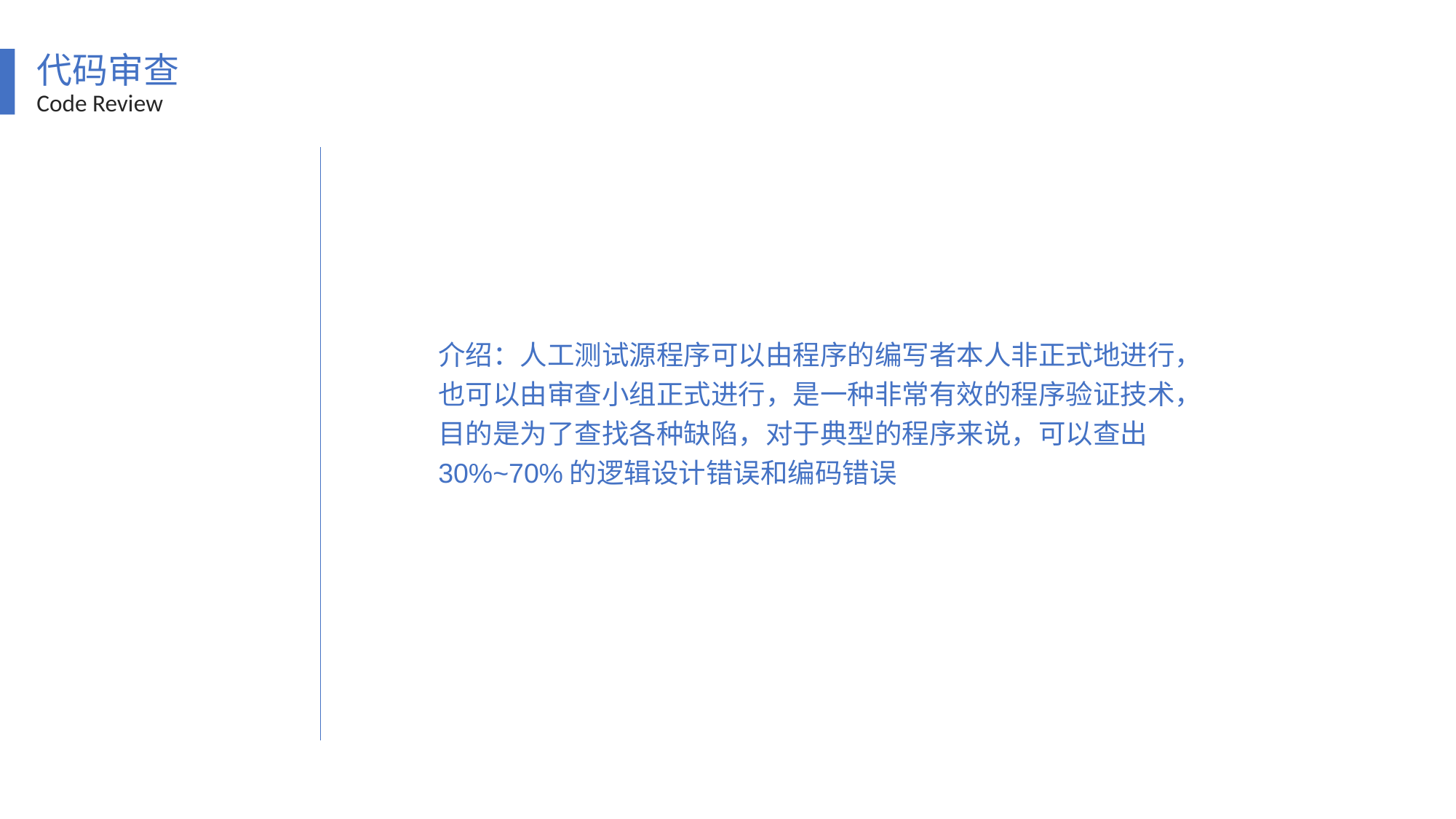

代码审查
Code Review
介绍：人工测试源程序可以由程序的编写者本人非正式地进行，也可以由审查小组正式进行，是一种非常有效的程序验证技术，目的是为了查找各种缺陷，对于典型的程序来说，可以查出30%~70%的逻辑设计错误和编码错误